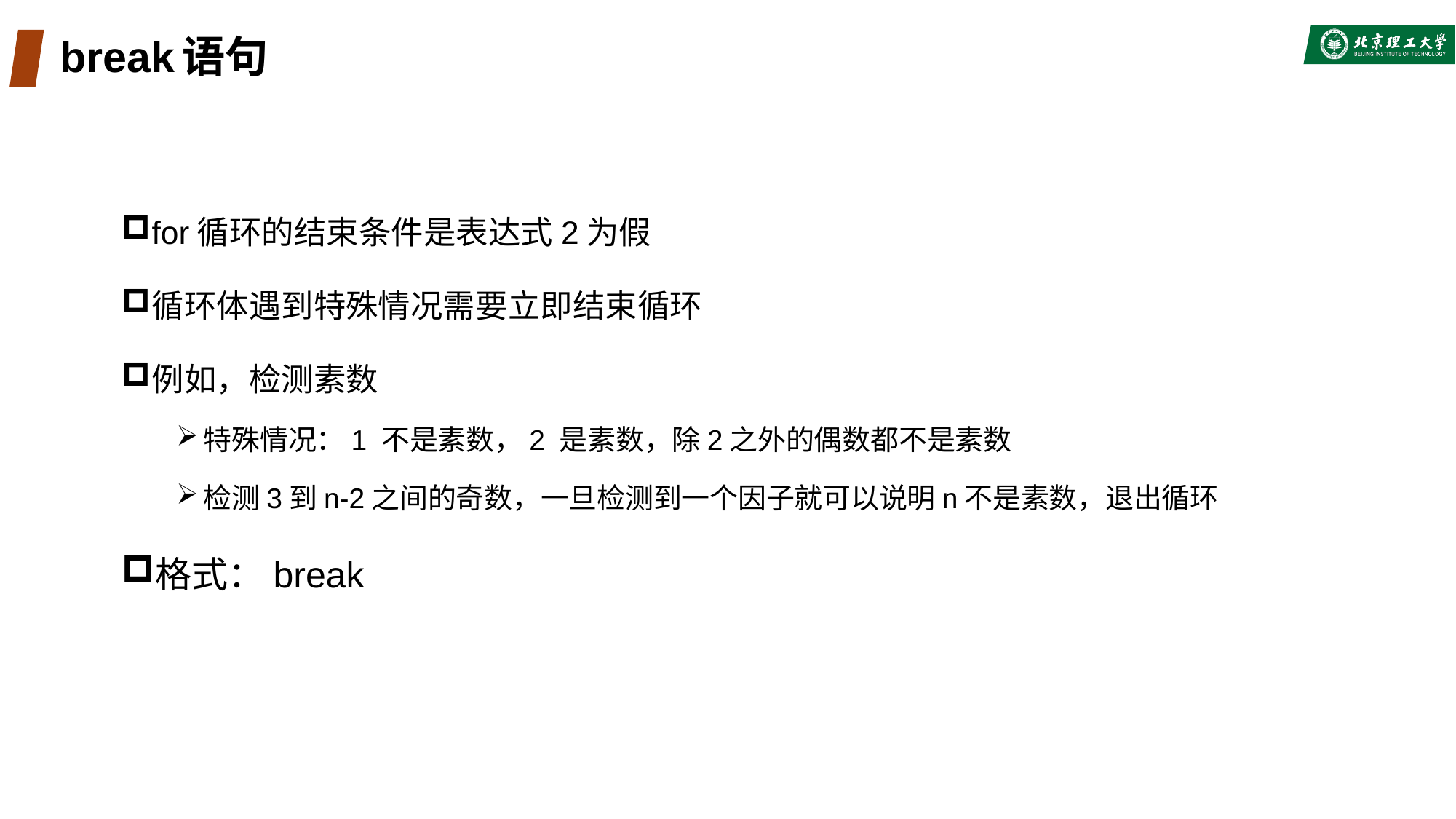

# break语句
for循环的结束条件是表达式2为假
循环体遇到特殊情况需要立即结束循环
例如，检测素数
特殊情况：1 不是素数，2 是素数，除2之外的偶数都不是素数
检测3到n-2之间的奇数，一旦检测到一个因子就可以说明n不是素数，退出循环
格式：break